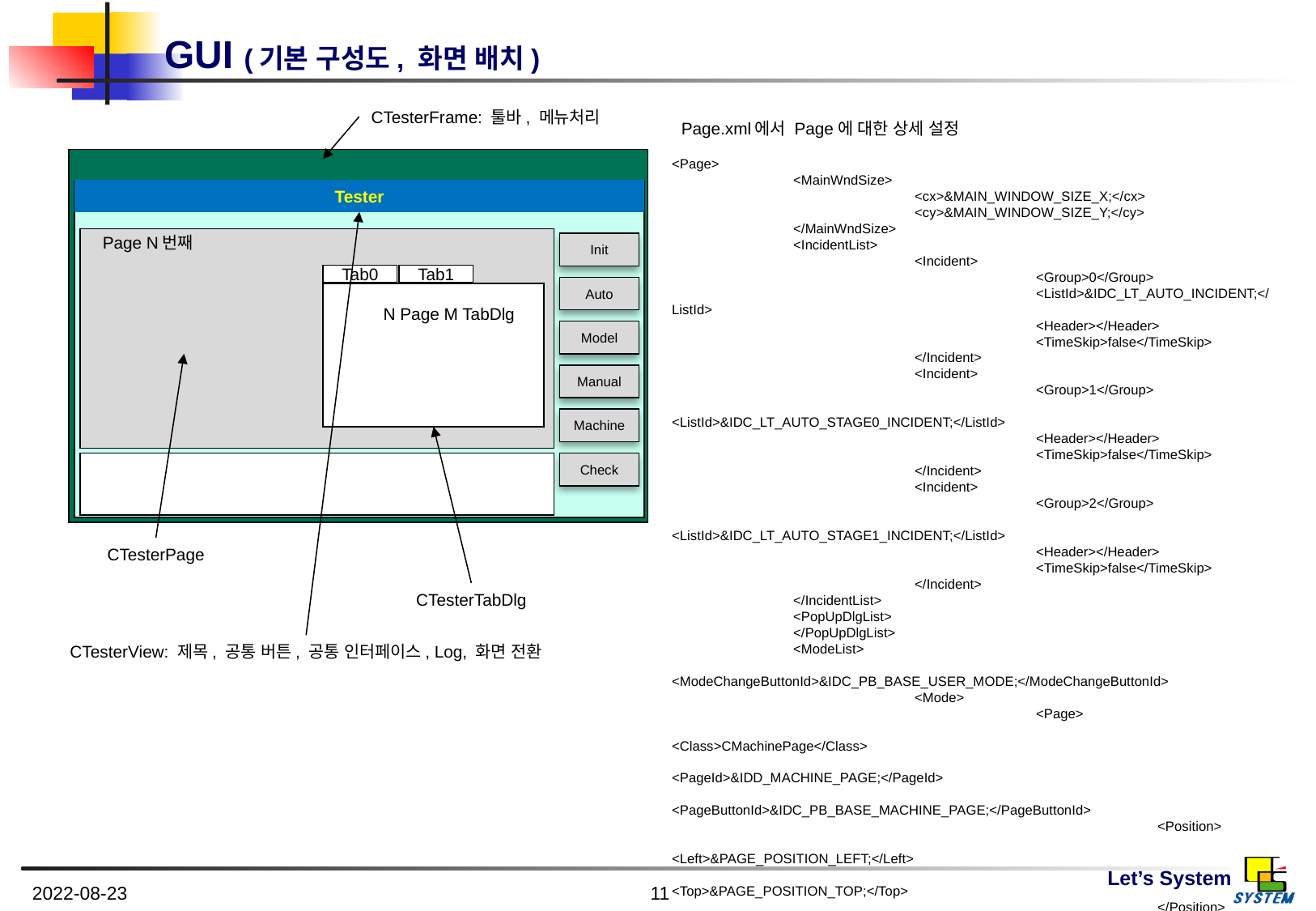

# GUI (기본 구성도, 화면 배치)
CTesterFrame: 툴바, 메뉴처리
Page.xml에서 Page에 대한 상세 설정

<Page>
	<MainWndSize>
		<cx>&MAIN_WINDOW_SIZE_X;</cx>
		<cy>&MAIN_WINDOW_SIZE_Y;</cy>
	</MainWndSize>
	<IncidentList>
		<Incident>
			<Group>0</Group>
			<ListId>&IDC_LT_AUTO_INCIDENT;</ListId>
			<Header></Header>
			<TimeSkip>false</TimeSkip>
		</Incident>
		<Incident>
			<Group>1</Group>
			<ListId>&IDC_LT_AUTO_STAGE0_INCIDENT;</ListId>
			<Header></Header>
			<TimeSkip>false</TimeSkip>
		</Incident>
		<Incident>
			<Group>2</Group>
			<ListId>&IDC_LT_AUTO_STAGE1_INCIDENT;</ListId>
			<Header></Header>
			<TimeSkip>false</TimeSkip>
		</Incident>
	</IncidentList>
	<PopUpDlgList>
	</PopUpDlgList>
	<ModeList>
		<ModeChangeButtonId>&IDC_PB_BASE_USER_MODE;</ModeChangeButtonId>
		<Mode>
			<Page>
				<Class>CMachinePage</Class>
				<PageId>&IDD_MACHINE_PAGE;</PageId>
				<PageButtonId>&IDC_PB_BASE_MACHINE_PAGE;</PageButtonId>
				<Position>
					<Left>&PAGE_POSITION_LEFT;</Left>
					<Top>&PAGE_POSITION_TOP;</Top>
				</Position>
			</Page>
		</Mode>
	</ModeList>
</Page>
Tester

Page N번째

Init
Auto
Model
Manual
Machine
Check
Tab0
Tab1

N Page M TabDlg

CTesterPage
CTesterTabDlg
CTesterView: 제목, 공통 버튼, 공통 인터페이스, Log, 화면 전환
2022-08-23
11